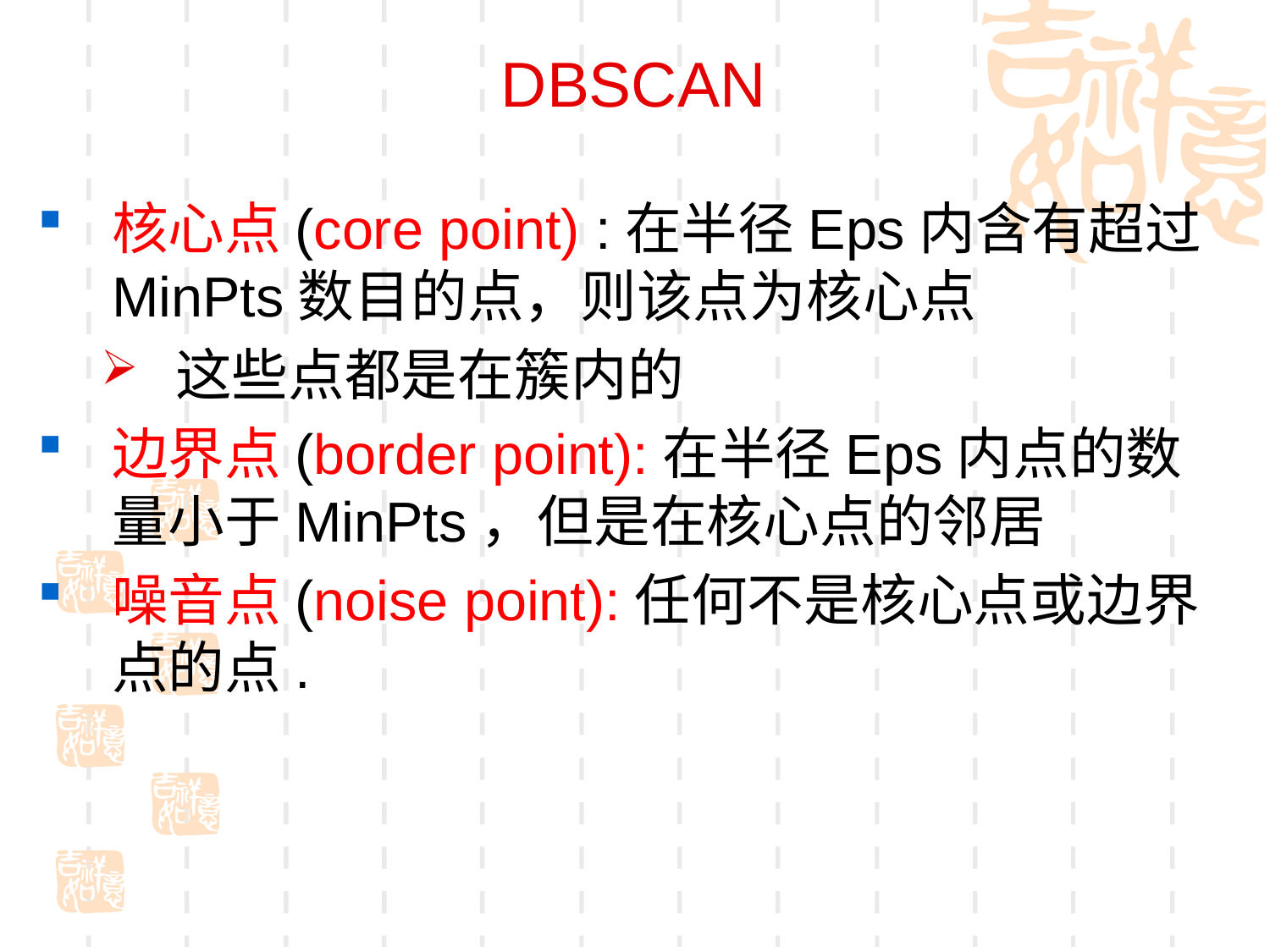

# DBSCAN
核心点(core point) :在半径Eps内含有超过MinPts数目的点，则该点为核心点
这些点都是在簇内的
边界点(border point):在半径Eps内点的数量小于MinPts，但是在核心点的邻居
噪音点(noise point):任何不是核心点或边界点的点.